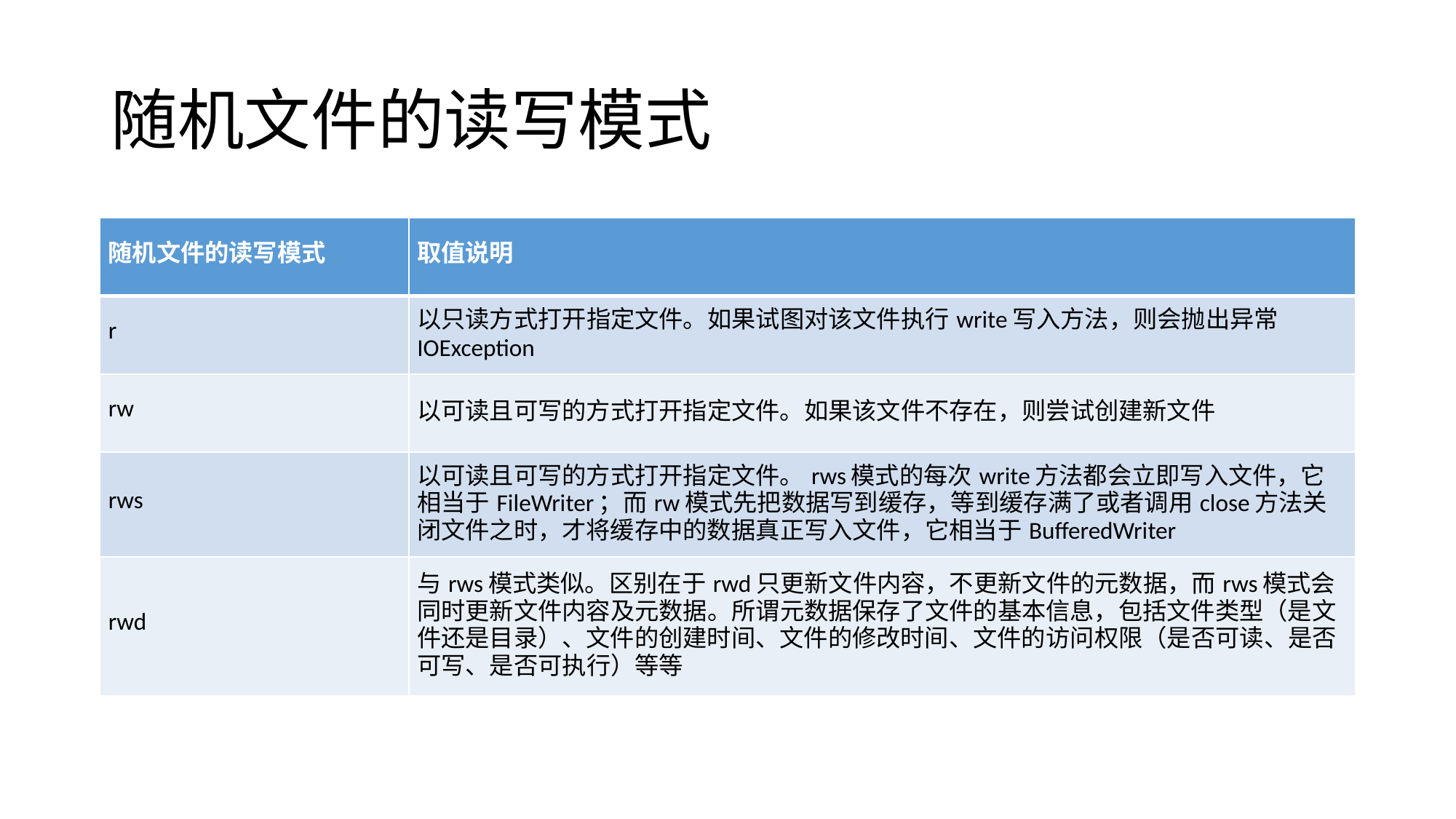

# 随机文件的读写模式
| 随机文件的读写模式 | 取值说明 |
| --- | --- |
| r | 以只读方式打开指定文件。如果试图对该文件执行write写入方法，则会抛出异常IOException |
| rw | 以可读且可写的方式打开指定文件。如果该文件不存在，则尝试创建新文件 |
| rws | 以可读且可写的方式打开指定文件。rws模式的每次write方法都会立即写入文件，它相当于FileWriter；而rw模式先把数据写到缓存，等到缓存满了或者调用close方法关闭文件之时，才将缓存中的数据真正写入文件，它相当于BufferedWriter |
| rwd | 与rws模式类似。区别在于rwd只更新文件内容，不更新文件的元数据，而rws模式会同时更新文件内容及元数据。所谓元数据保存了文件的基本信息，包括文件类型（是文件还是目录）、文件的创建时间、文件的修改时间、文件的访问权限（是否可读、是否可写、是否可执行）等等 |